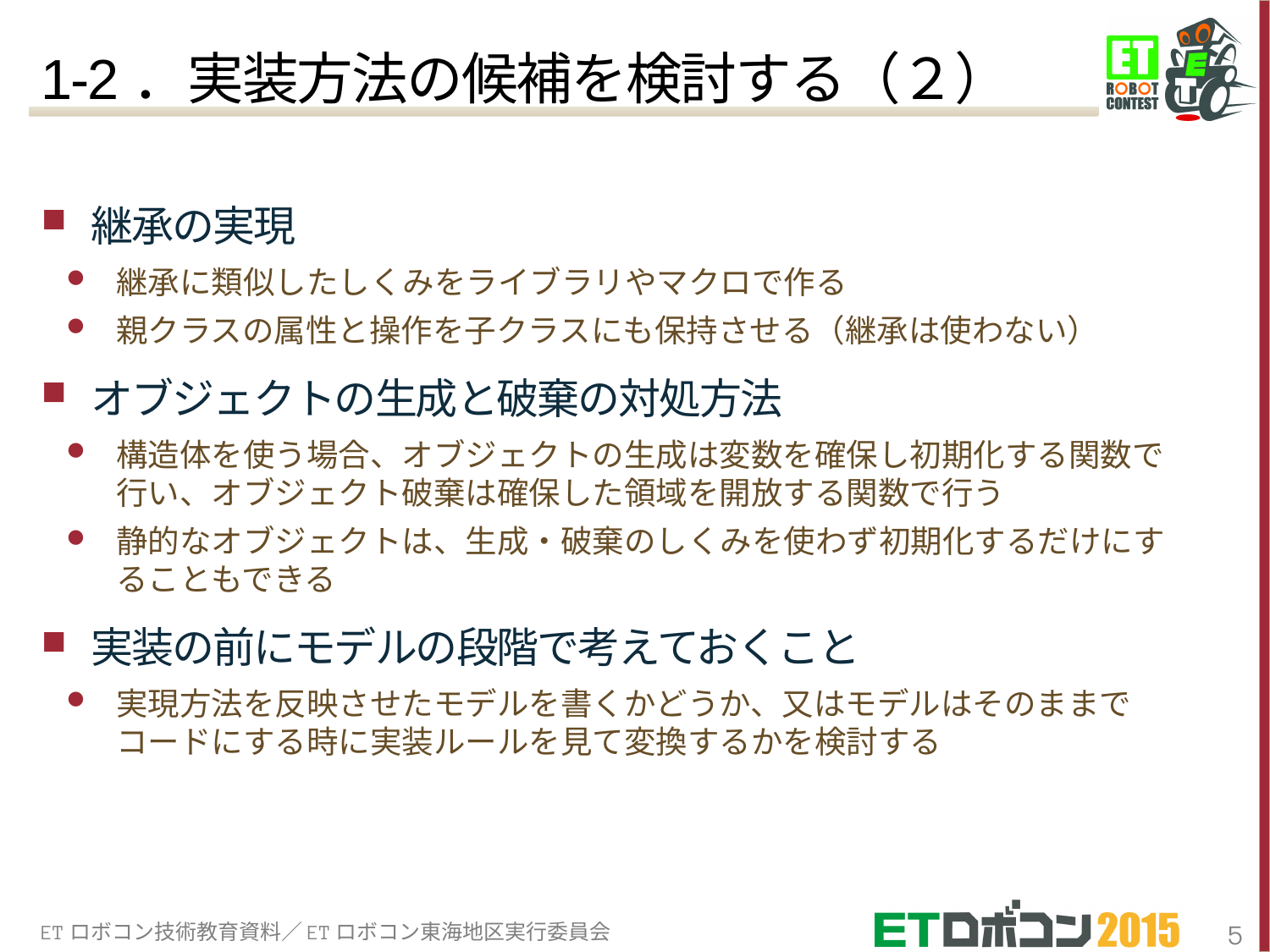

# 1-2．実装方法の候補を検討する（２）

継承の実現
継承に類似したしくみをライブラリやマクロで作る
親クラスの属性と操作を子クラスにも保持させる（継承は使わない）
オブジェクトの生成と破棄の対処方法
構造体を使う場合、オブジェクトの生成は変数を確保し初期化する関数で行い、オブジェクト破棄は確保した領域を開放する関数で行う
静的なオブジェクトは、生成・破棄のしくみを使わず初期化するだけにすることもできる
実装の前にモデルの段階で考えておくこと
実現方法を反映させたモデルを書くかどうか、又はモデルはそのままでコードにする時に実装ルールを見て変換するかを検討する

ETロボコン技術教育資料／ETロボコン東海地区実行委員会
5